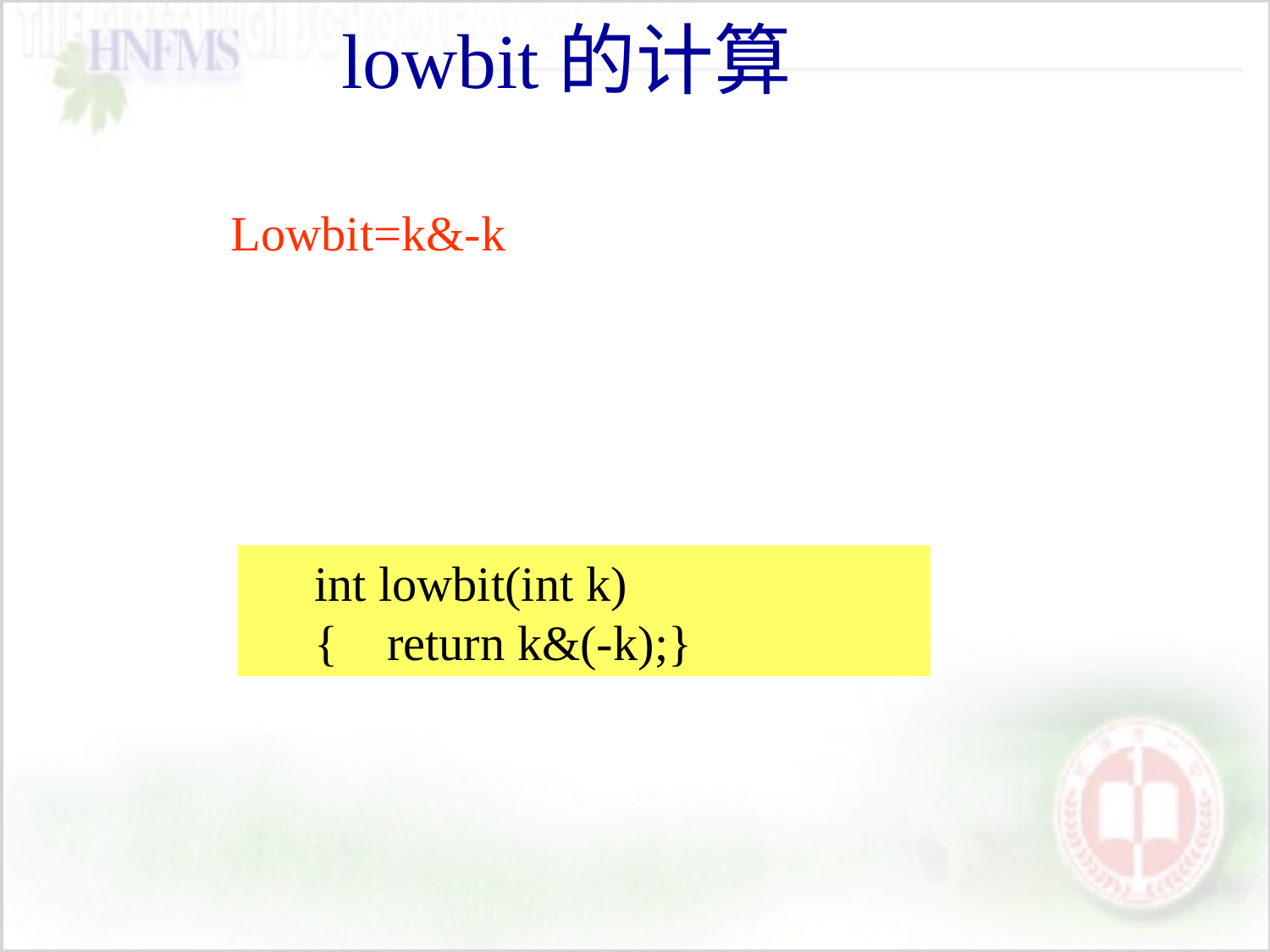

# lowbit的计算
Lowbit=k&-k

int lowbit(int k)
{    return k&(-k);}